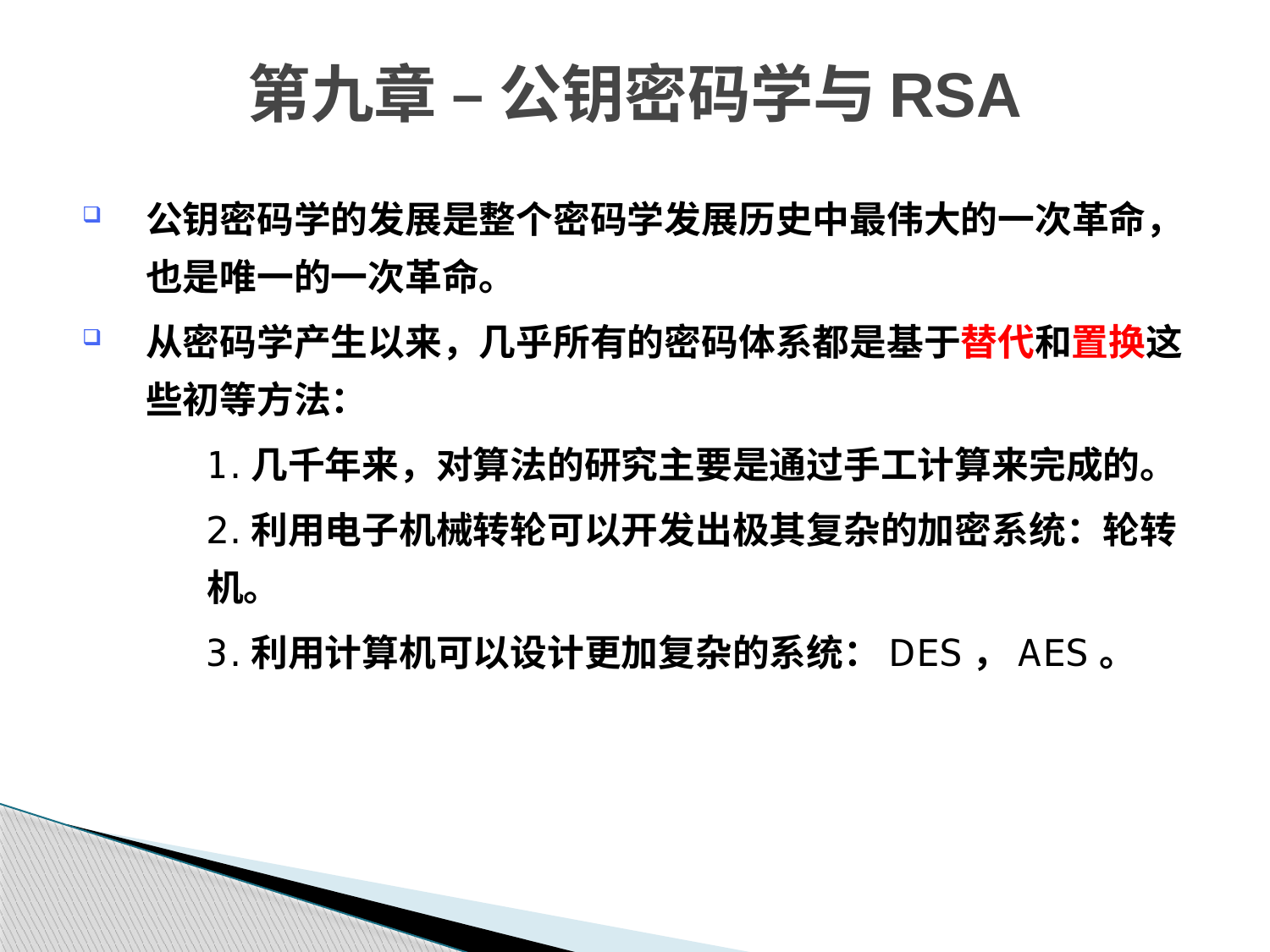

# 第九章 – 公钥密码学与RSA
公钥密码学的发展是整个密码学发展历史中最伟大的一次革命，也是唯一的一次革命。
从密码学产生以来，几乎所有的密码体系都是基于替代和置换这些初等方法：
1.几千年来，对算法的研究主要是通过手工计算来完成的。
2.利用电子机械转轮可以开发出极其复杂的加密系统：轮转机。
3.利用计算机可以设计更加复杂的系统：DES，AES。